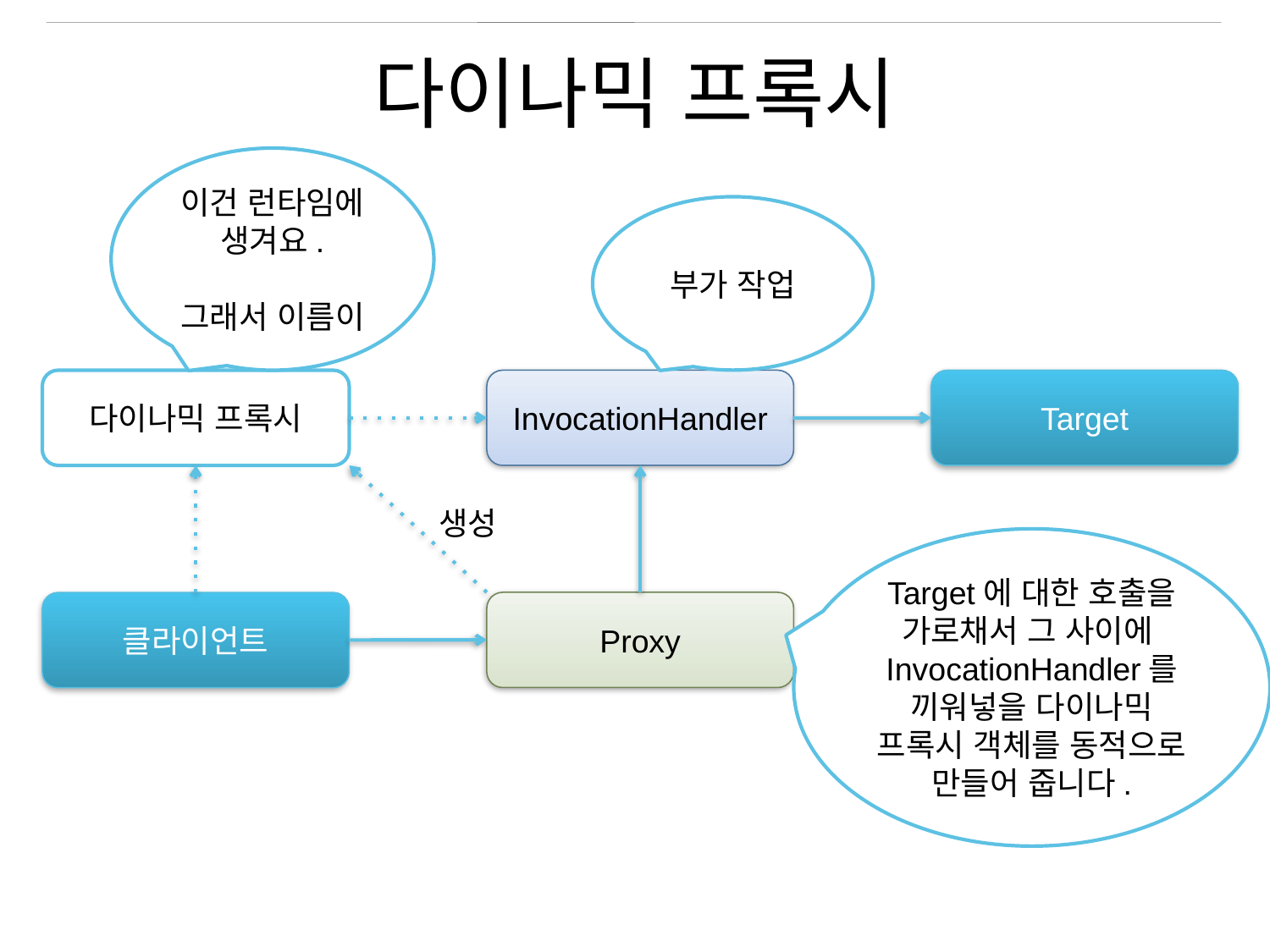

# 다이나믹 프록시
이건 런타임에 생겨요.

그래서 이름이
부가 작업
다이나믹 프록시
InvocationHandler
Target
생성
Target에 대한 호출을 가로채서 그 사이에
InvocationHandler를 끼워넣을 다이나믹 프록시 객체를 동적으로 만들어 줍니다.
Proxy
클라이언트